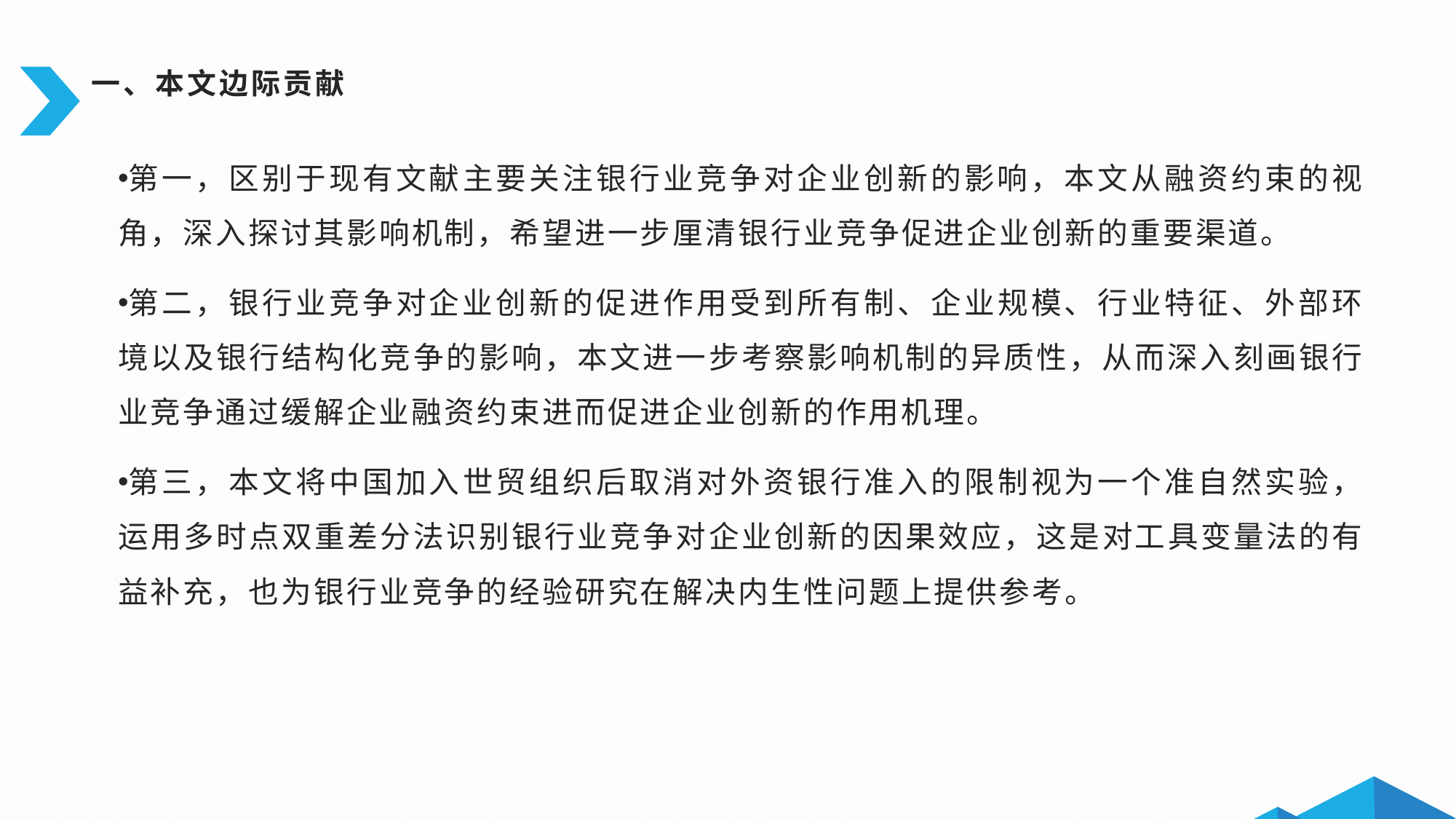

# 一、本文边际贡献

第一，区别于现有文献主要关注银行业竞争对企业创新的影响，本文从融资约束的视角，深入探讨其影响机制，希望进一步厘清银行业竞争促进企业创新的重要渠道。
第二，银行业竞争对企业创新的促进作用受到所有制、企业规模、行业特征、外部环境以及银行结构化竞争的影响，本文进一步考察影响机制的异质性，从而深入刻画银行业竞争通过缓解企业融资约束进而促进企业创新的作用机理。
第三，本文将中国加入世贸组织后取消对外资银行准入的限制视为一个准自然实验，运用多时点双重差分法识别银行业竞争对企业创新的因果效应，这是对工具变量法的有益补充，也为银行业竞争的经验研究在解决内生性问题上提供参考。
5